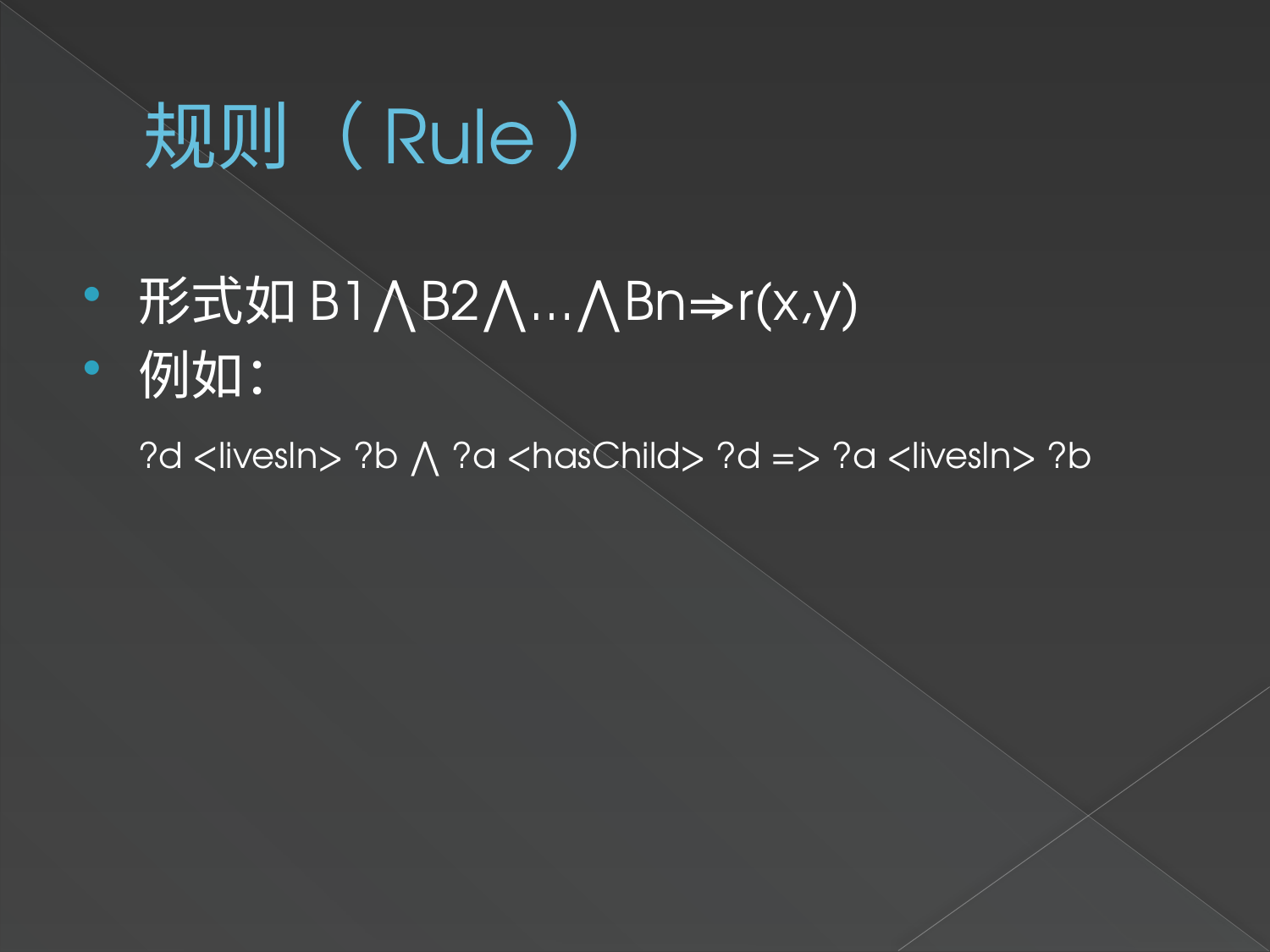

# 规则（Rule）
形式如B1⋀B2⋀…⋀Bn⇒r(x,y)
例如：
	?d <livesIn> ?b ⋀ ?a <hasChild> ?d => ?a <livesIn> ?b